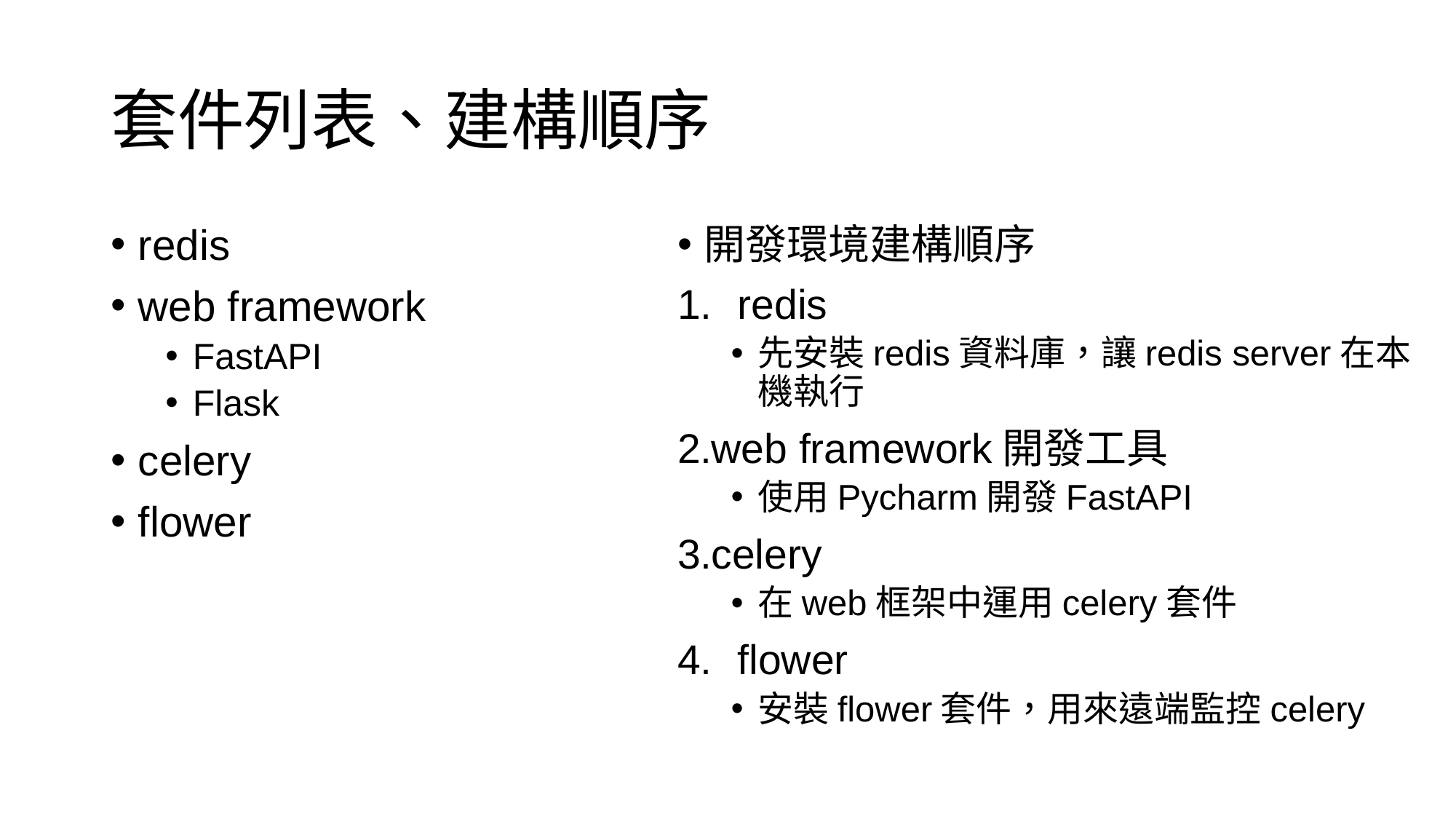

# 套件列表、建構順序
redis
web framework
FastAPI
Flask
celery
flower

開發環境建構順序
redis
先安裝redis資料庫，讓redis server在本機執行
web framework開發工具
使用Pycharm開發FastAPI
celery
在web框架中運用celery套件
flower
安裝flower套件，用來遠端監控celery